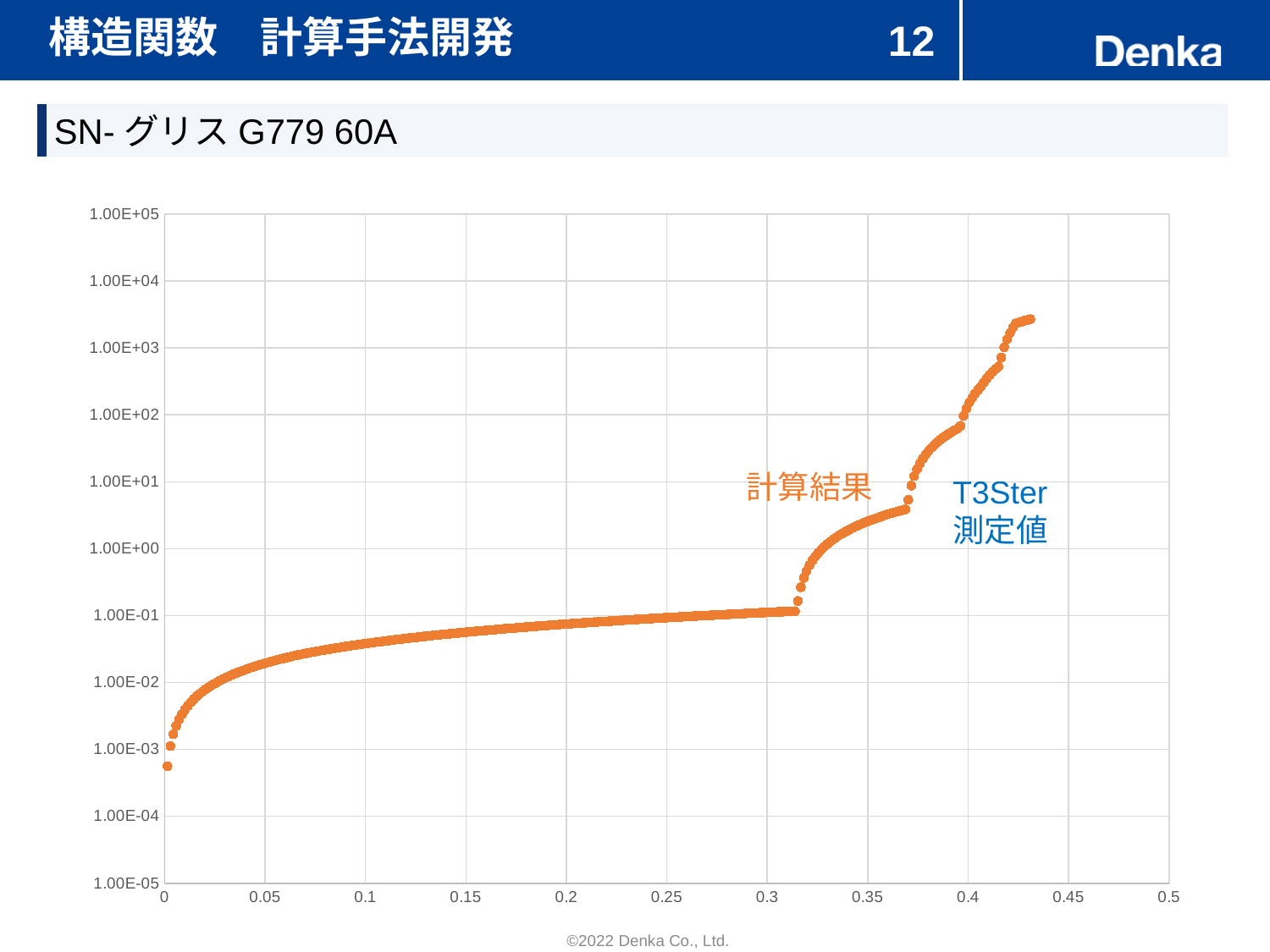

# 構造関数　計算手法開発
12
SN-グリスG779 60A

### Chart

| Category |  |  |
|---|---|---|
計算結果
T3Ster
測定値